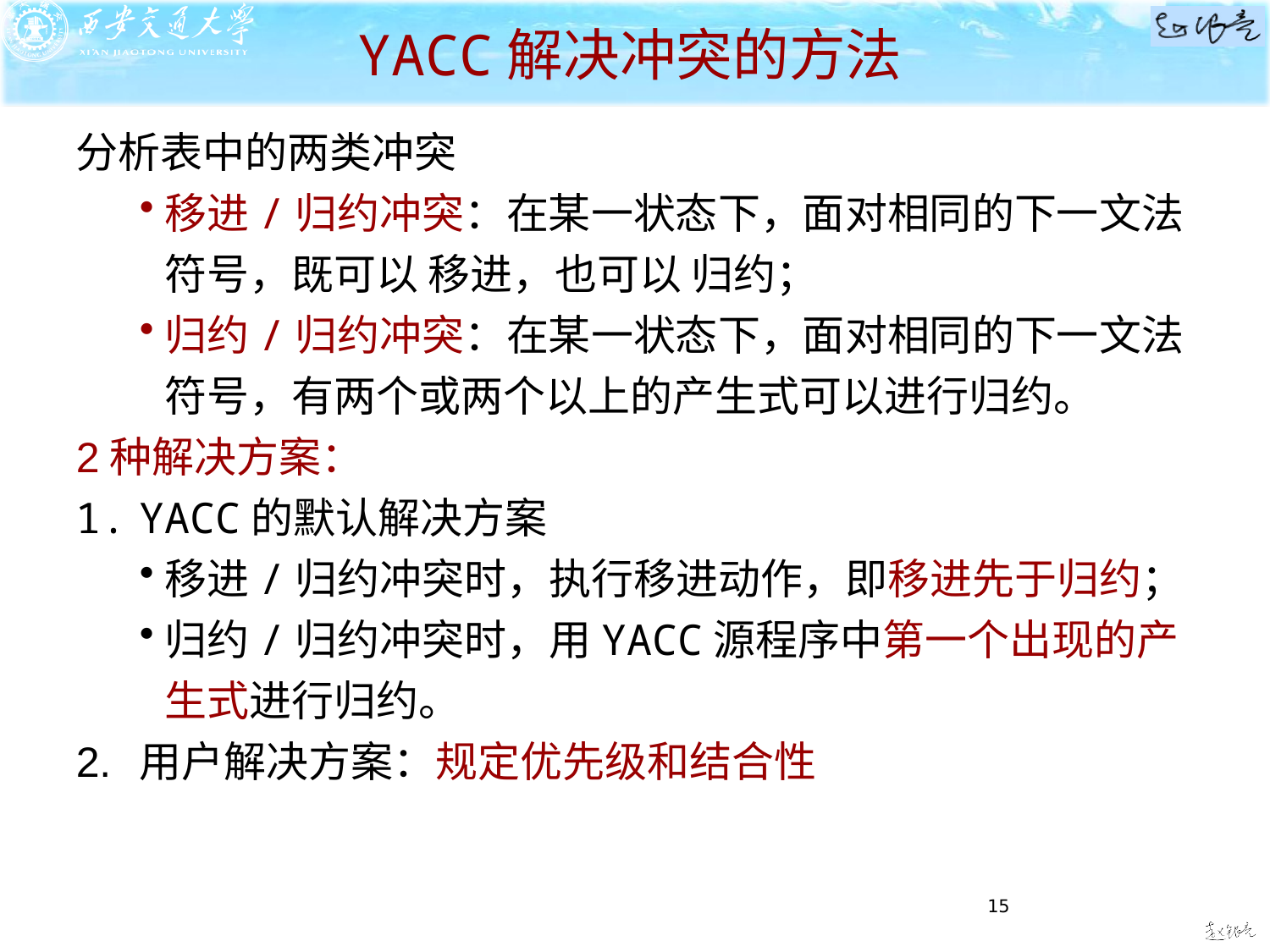

# YACC解决冲突的方法
分析表中的两类冲突
移进/归约冲突：在某一状态下，面对相同的下一文法符号，既可以 移进，也可以 归约；
归约/归约冲突：在某一状态下，面对相同的下一文法符号，有两个或两个以上的产生式可以进行归约。
2种解决方案：
YACC的默认解决方案
移进/归约冲突时，执行移进动作，即移进先于归约；
归约/归约冲突时，用YACC源程序中第一个出现的产生式进行归约。
用户解决方案：规定优先级和结合性
15